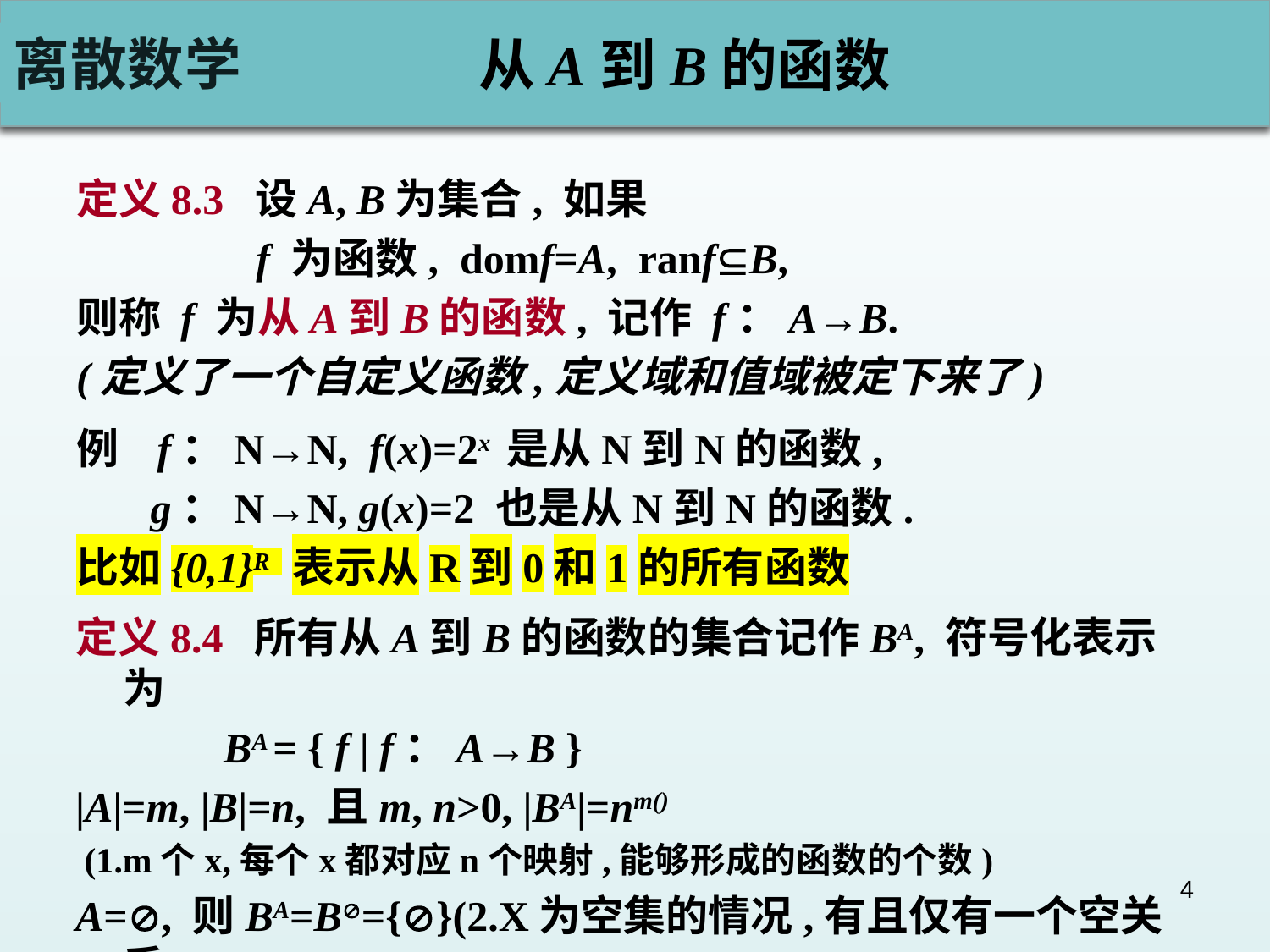

# 从A到B的函数
定义8.3  设A, B为集合, 如果
                 f 为函数,  domf=A,  ranf⊆B,
则称 f 为从A到B的函数, 记作 f：A→B.
(定义了一个自定义函数,定义域和值域被定下来了)
例   f：N→N,  f(x)=2x 是从N到N的函数,
       g：N→N, g(x)=2 也是从N到N的函数.
比如{0,1}R  表示从R到0和1的所有函数
定义8.4  所有从A到B的函数的集合记作BA, 符号化表示为
              BA = { f | f：A→B }
|A|=m, |B|=n, 且m, n>0, |BA|=nm()
 (1.m个x,每个x都对应n个映射,能够形成的函数的个数)
A=∅, 则BA=B∅={∅}(2.X为空集的情况,有且仅有一个空关系)
A≠∅且B=∅, 则BA=∅A= ∅(3.Y为空集的情况,也是空关系)
4